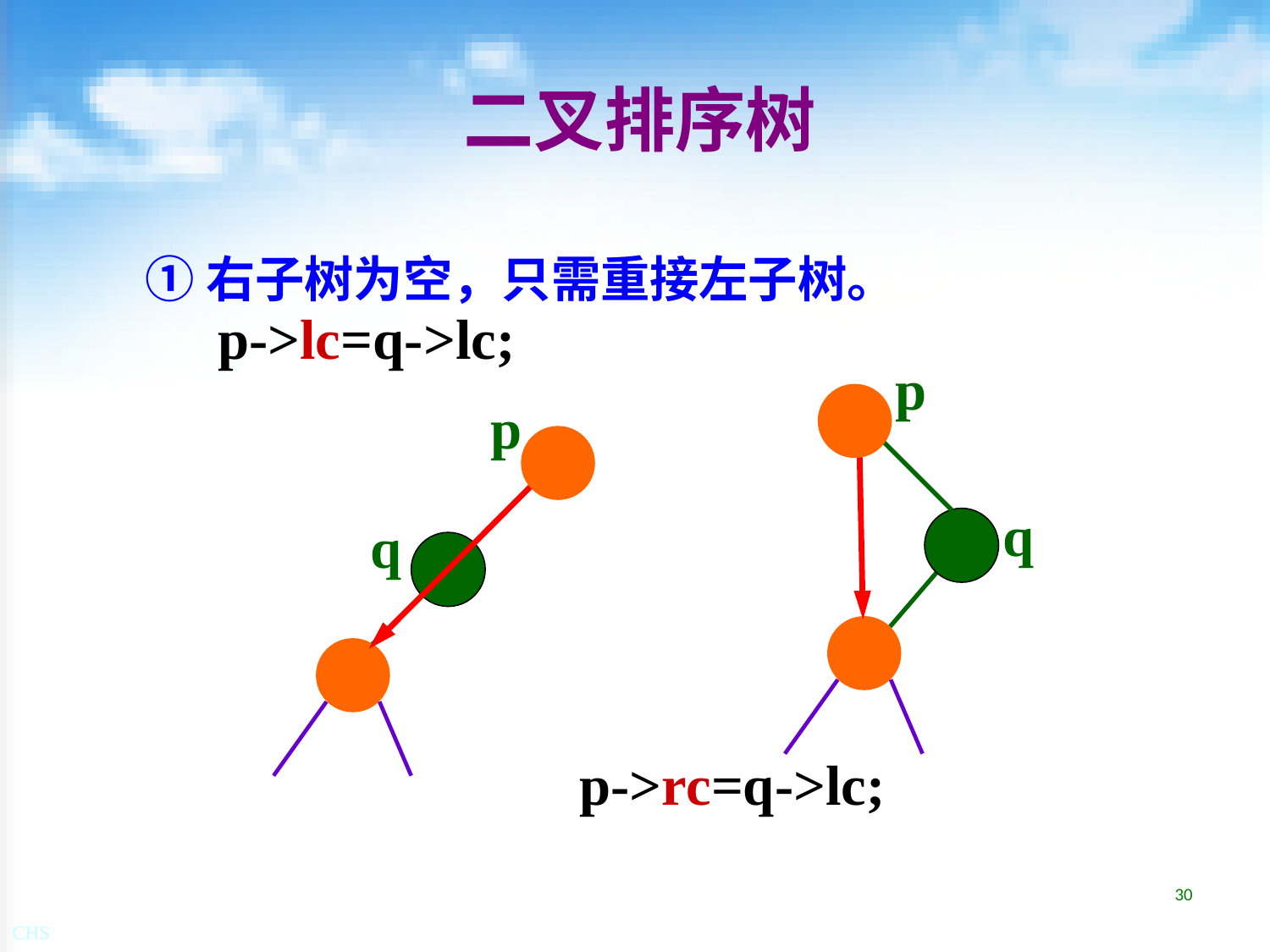

# 二叉排序树
①右子树为空，只需重接左子树。
p->lc=q->lc;
p

p

q
q

p->rc=q->lc;
30